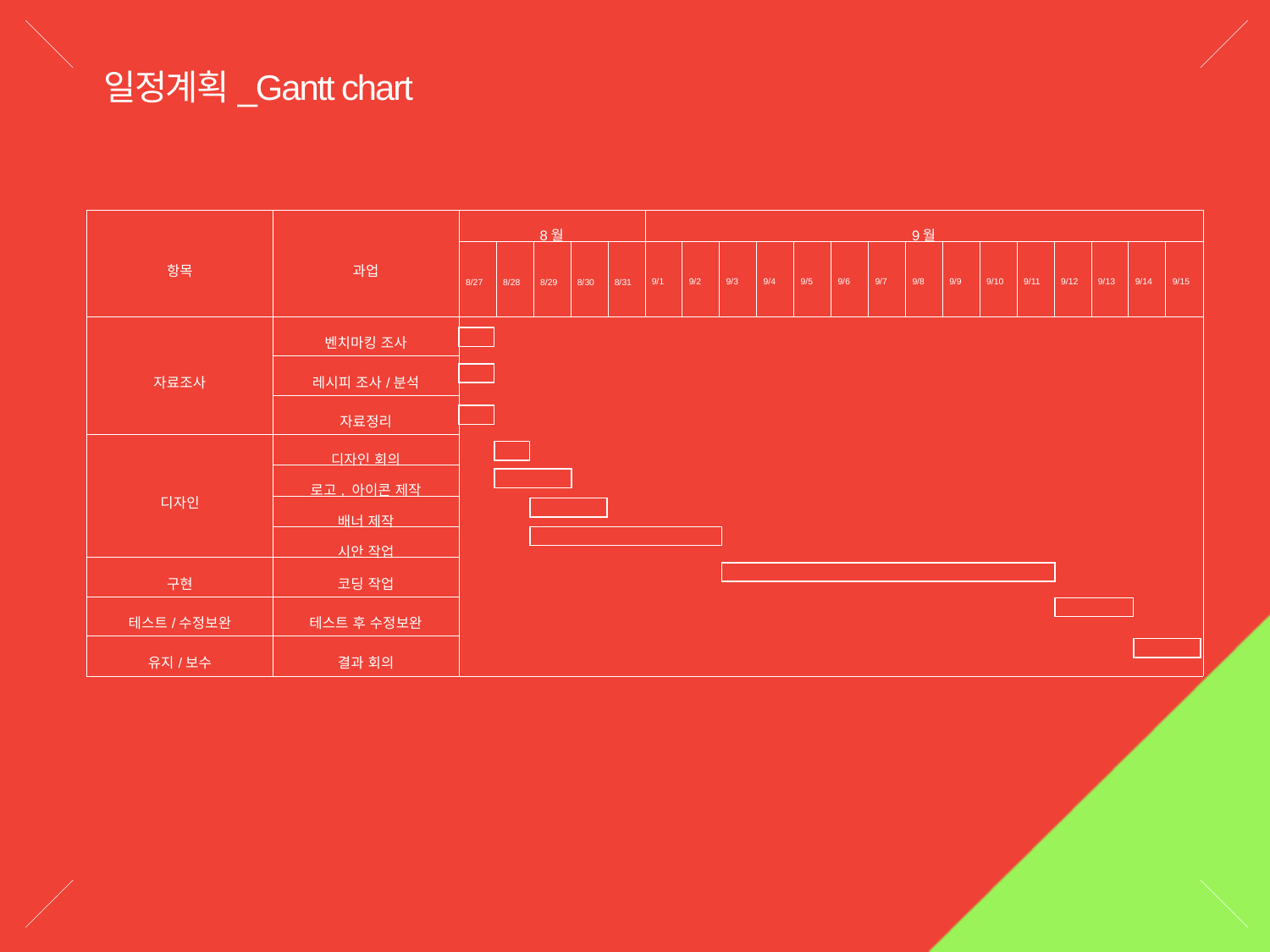

일정계획_Gantt chart
| 항목 | 과업 | 8월 |  |  |  |  | 9월 |  |  |  |  |  |  |  |  |  |  |  |  |  |  |
| --- | --- | --- | --- | --- | --- | --- | --- | --- | --- | --- | --- | --- | --- | --- | --- | --- | --- | --- | --- | --- | --- |
|  |  | 8/27 | 8/28 | 8/29 | 8/30 | 8/31 | 9/1 | 9/2 | 9/3 | 9/4 | 9/5 | 9/6 | 9/7 | 9/8 | 9/9 | 9/10 | 9/11 | 9/12 | 9/13 | 9/14 | 9/15 |
| 자료조사 | 벤치마킹 조사 |  |  |  |  |  |  |  |  |  |  |  |  |  |  |  |  |  |  |  |  |
|  | 레시피 조사/분석 |  |  |  |  |  |  |  |  |  |  |  |  |  |  |  |  |  |  |  |  |
|  | 자료정리 |  |  |  |  |  |  |  |  |  |  |  |  |  |  |  |  |  |  |  |  |
| 디자인 | 디자인 회의 |  |  |  |  |  |  |  |  |  |  |  |  |  |  |  |  |  |  |  |  |
|  | 로고, 아이콘 제작 |  |  |  |  |  |  |  |  |  |  |  |  |  |  |  |  |  |  |  |  |
|  | 배너 제작 |  |  |  |  |  |  |  |  |  |  |  |  |  |  |  |  |  |  |  |  |
|  | 시안 작업 |  |  |  |  |  |  |  |  |  |  |  |  |  |  |  |  |  |  |  |  |
| 구현 | 코딩 작업 |  |  |  |  |  |  |  |  |  |  |  |  |  |  |  |  |  |  |  |  |
| 테스트/수정보완 | 테스트 후 수정보완 |  |  |  |  |  |  |  |  |  |  |  |  |  |  |  |  |  |  |  |  |
| 유지/보수 | 결과 회의 |  |  |  |  |  |  |  |  |  |  |  |  |  |  |  |  |  |  |  |  |